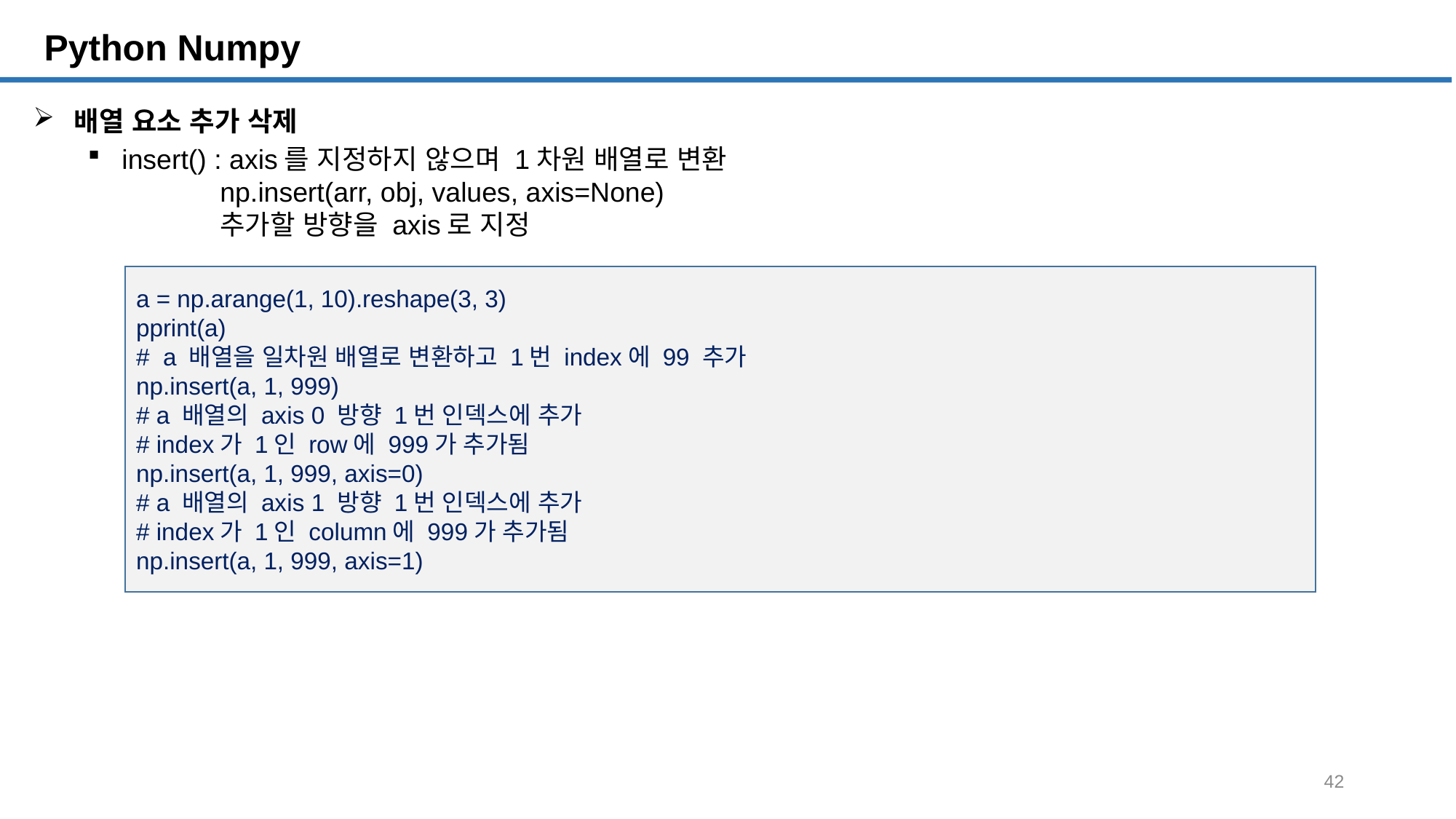

SQL 튜닝 개요
# Python Numpy

배열 요소 추가 삭제
insert() : axis를 지정하지 않으며 1차원 배열로 변환
            np.insert(arr, obj, values, axis=None)
            추가할 방향을 axis로 지정
a = np.arange(1, 10).reshape(3, 3)
pprint(a)
#  a 배열을 일차원 배열로 변환하고 1번 index에 99 추가
np.insert(a, 1, 999)
# a 배열의 axis 0 방향 1번 인덱스에 추가
# index가 1인 row에 999가 추가됨
np.insert(a, 1, 999, axis=0)
# a 배열의 axis 1 방향 1번 인덱스에 추가
# index가 1인 column에 999가 추가됨
np.insert(a, 1, 999, axis=1)
42